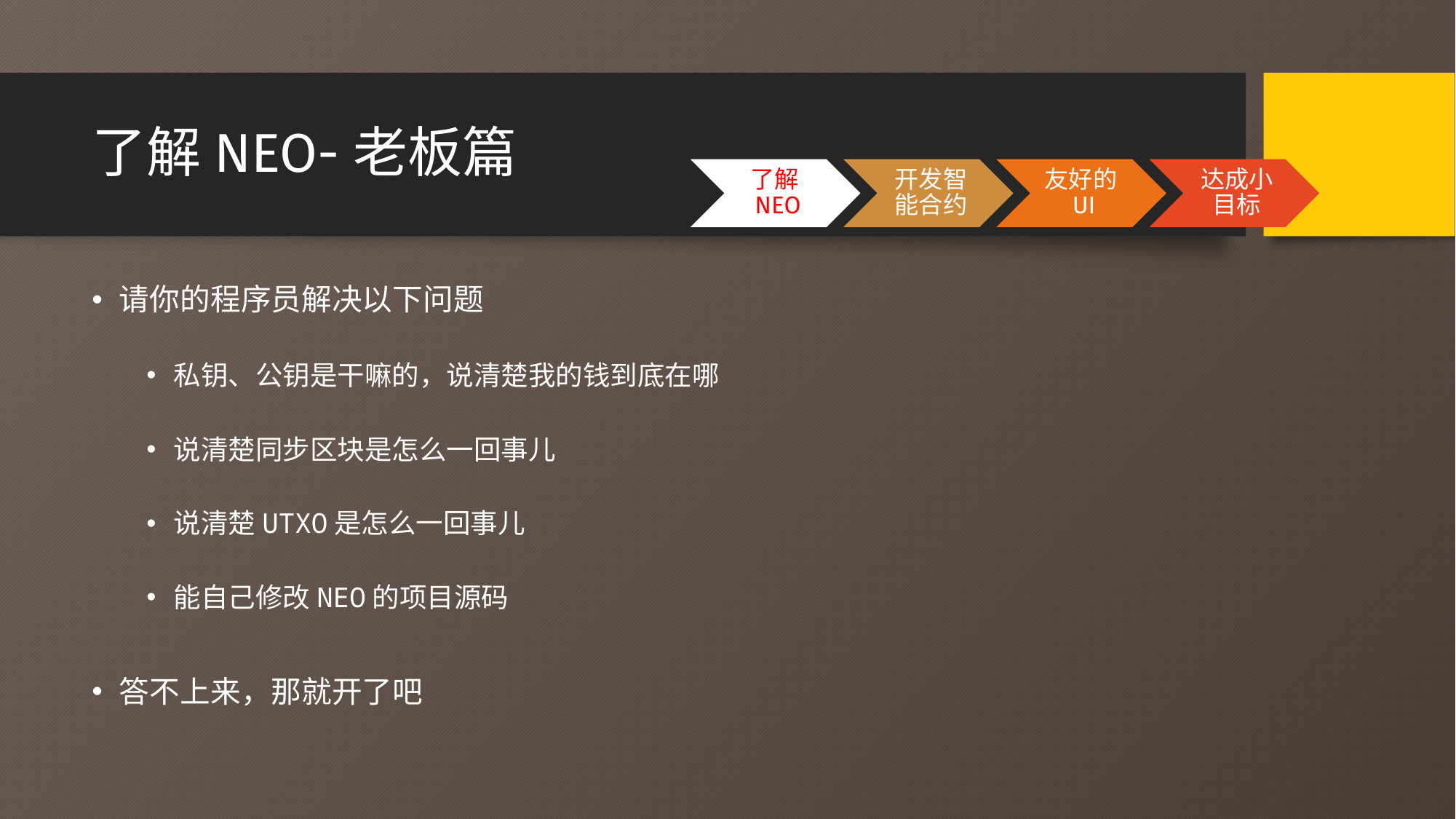

了解NEO
开发智能合约
友好的UI
达成小目标
# 了解NEO-老板篇
请你的程序员解决以下问题

私钥、公钥是干嘛的，说清楚我的钱到底在哪

说清楚同步区块是怎么一回事儿

说清楚UTXO是怎么一回事儿

能自己修改NEO的项目源码

答不上来，那就开了吧